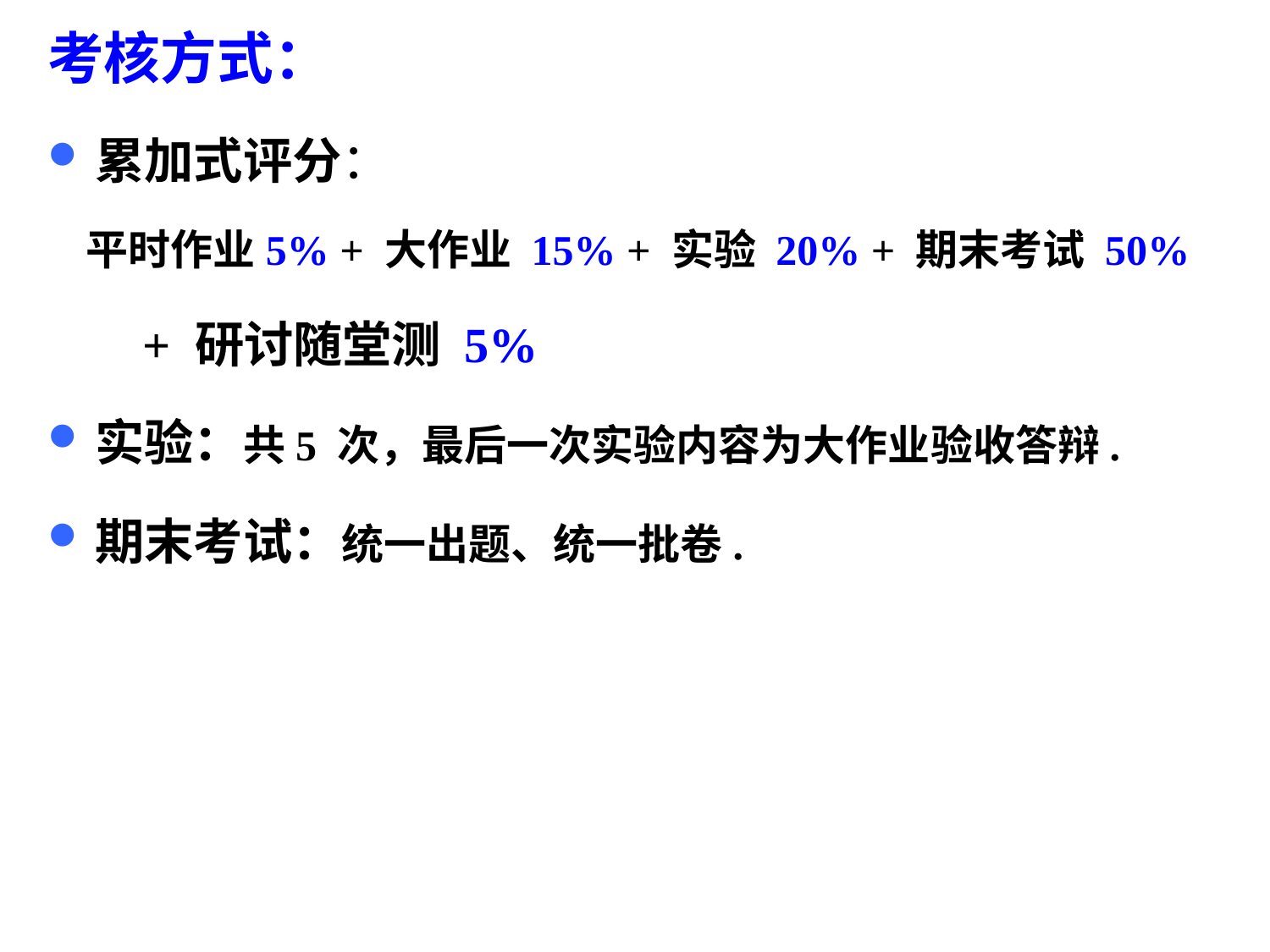

考核方式：
累加式评分：
   平时作业5% + 大作业 15% + 实验 20% + 期末考试 50%
        + 研讨随堂测 5%
实验：共5 次，最后一次实验内容为大作业验收答辩.
期末考试：统一出题、统一批卷.